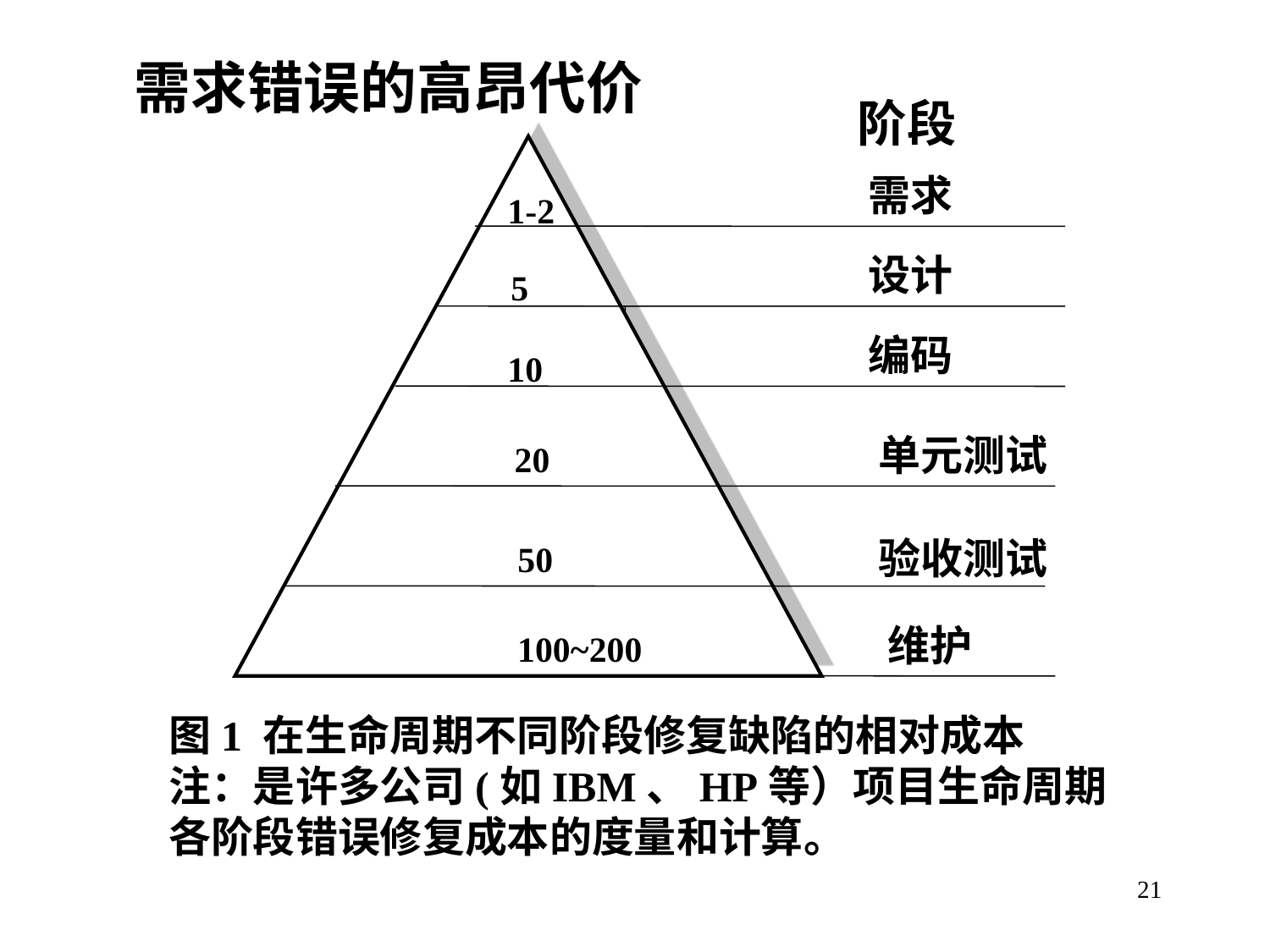

# 需求错误的高昂代价
阶段

需求
1-2

设计
5

编码
10

单元测试
20

验收测试
50

维护
100~200

图1 在生命周期不同阶段修复缺陷的相对成本
注：是许多公司(如IBM、HP等）项目生命周期
各阶段错误修复成本的度量和计算。

21